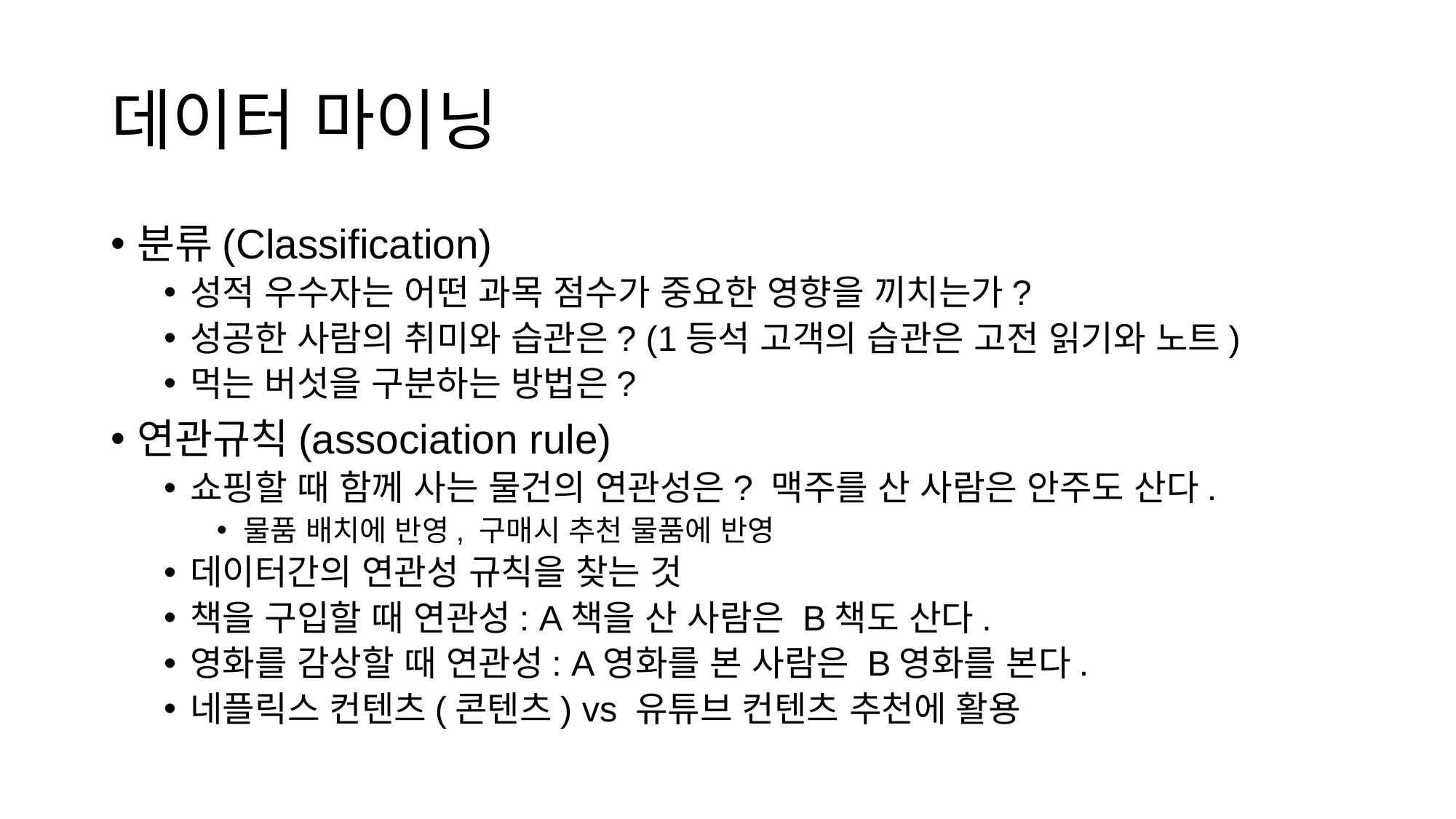

# 데이터 마이닝
분류(Classification)
성적 우수자는 어떤 과목 점수가 중요한 영향을 끼치는가?
성공한 사람의 취미와 습관은? (1등석 고객의 습관은 고전 읽기와 노트)
먹는 버섯을 구분하는 방법은?
연관규칙(association rule)
쇼핑할 때 함께 사는 물건의 연관성은? 맥주를 산 사람은 안주도 산다.
물품 배치에 반영, 구매시 추천 물품에 반영
데이터간의 연관성 규칙을 찾는 것
책을 구입할 때 연관성: A책을 산 사람은 B책도 산다.
영화를 감상할 때 연관성: A영화를 본 사람은 B영화를 본다.
네플릭스 컨텐츠(콘텐츠) vs 유튜브 컨텐츠 추천에 활용